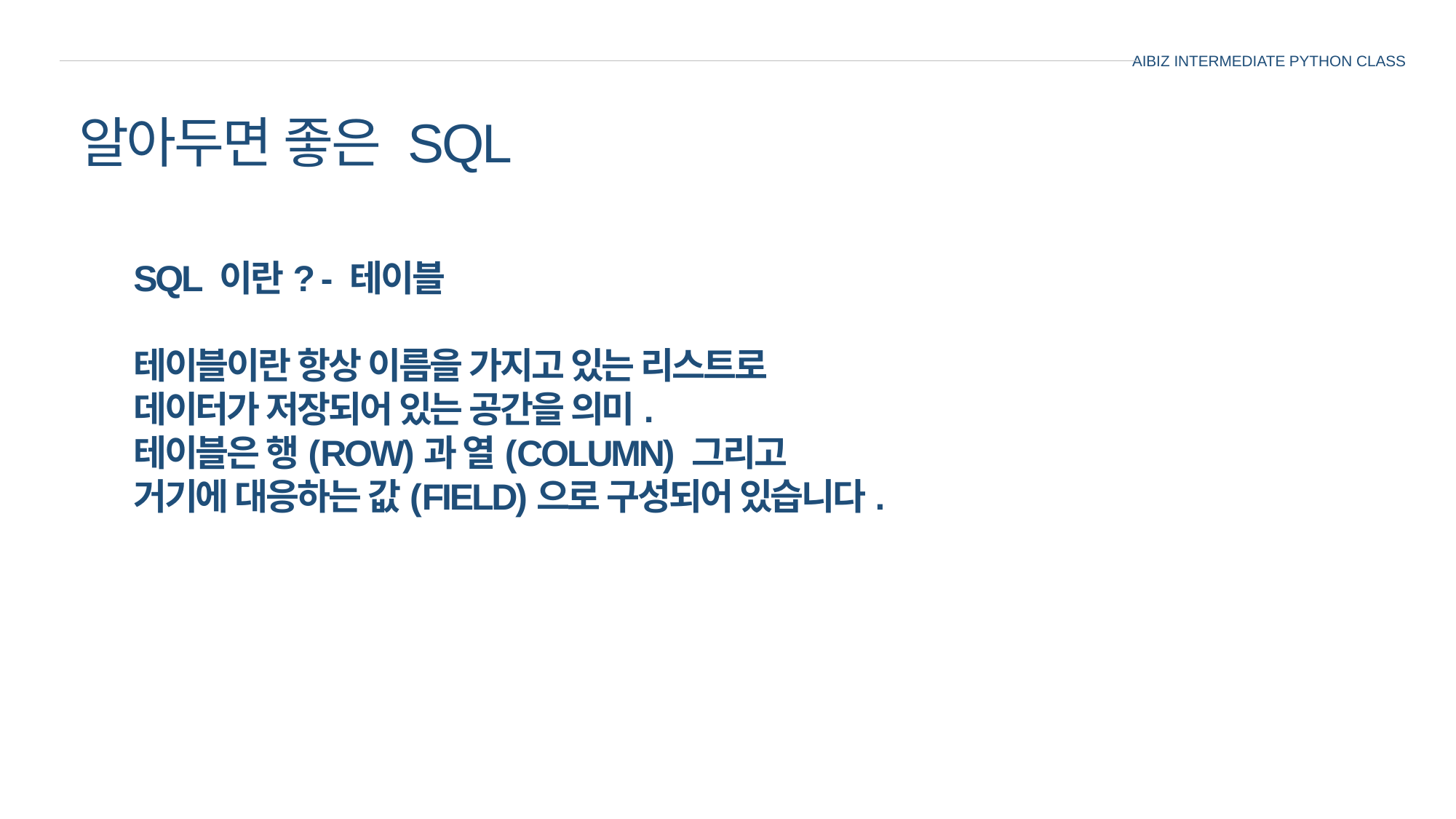

AIBIZ INTERMEDIATE PYTHON CLASS
알아두면 좋은 SQL
SQL 이란? - 테이블

테이블이란 항상 이름을 가지고 있는 리스트로
데이터가 저장되어 있는 공간을 의미.
테이블은 행(ROW)과 열(COLUMN) 그리고
거기에 대응하는 값(FIELD)으로 구성되어 있습니다.